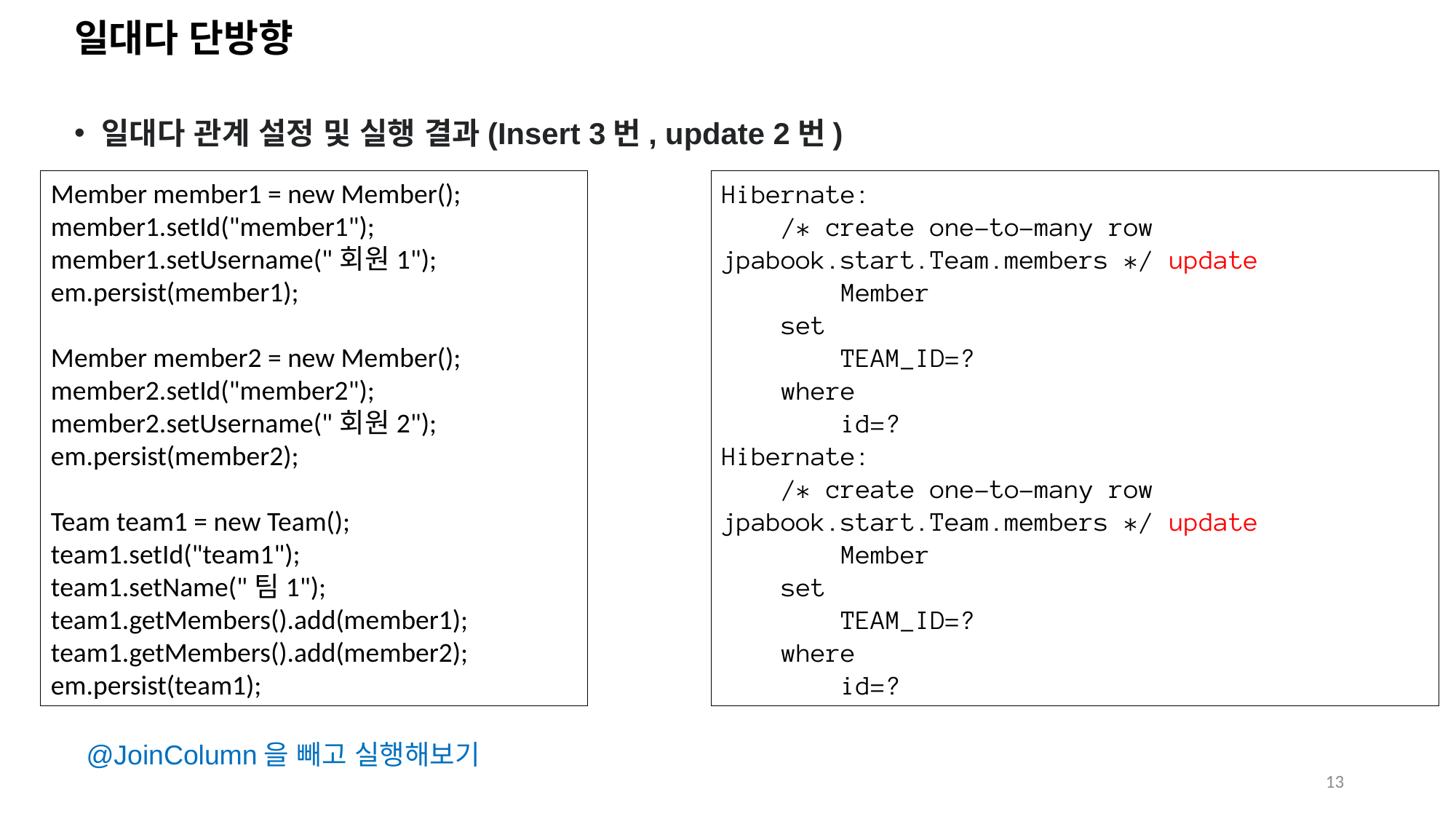

# 일대다 단방향
일대다 관계 설정 및 실행 결과(Insert 3번, update 2번)

Member member1 = new Member();
member1.setId("member1");
member1.setUsername("회원1");
em.persist(member1);

Member member2 = new Member();
member2.setId("member2");
member2.setUsername("회원2");
em.persist(member2);

Team team1 = new Team();
team1.setId("team1");
team1.setName("팀1");
team1.getMembers().add(member1);
team1.getMembers().add(member2);
em.persist(team1);
Hibernate:
    /* create one-to-many row jpabook.start.Team.members */ update
        Member
    set
        TEAM_ID=?
    where
        id=?
Hibernate:
    /* create one-to-many row jpabook.start.Team.members */ update
        Member
    set
        TEAM_ID=?
    where
        id=?
@JoinColumn을 빼고 실행해보기
13